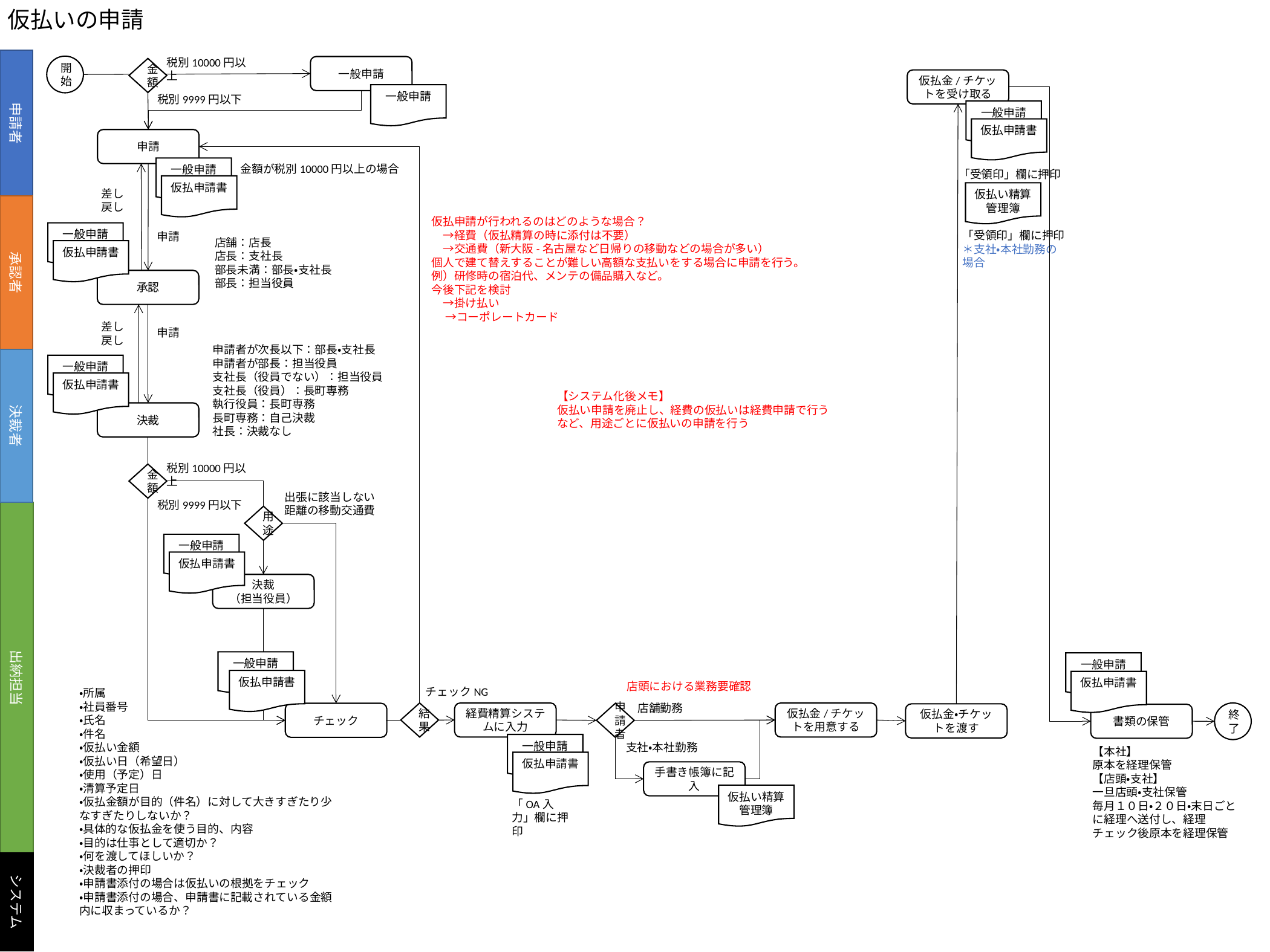

仮払いの申請
申請者
税別10000円以上
開始
一般申請
金額
仮払金/チケットを受け取る
一般申請
税別9999円以下
一般申請
仮払申請書
申請
金額が税別10000円以上の場合
一般申請
「受領印」欄に押印
仮払申請書
差し戻し
仮払い精算管理簿
承認者
仮払申請が行われるのはどのような場合？
　→経費（仮払精算の時に添付は不要）
　→交通費（新大阪-名古屋など日帰りの移動などの場合が多い）
個人で建て替えすることが難しい高額な支払いをする場合に申請を行う。
例）研修時の宿泊代、メンテの備品購入など。
今後下記を検討
　→掛け払い
　 →コーポレートカード
一般申請
「受領印」欄に押印
＊支社・本社勤務の場合
申請
店舗：店長
店長：支社長
部長未満：部長・支社長
部長：担当役員
仮払申請書
承認
差し戻し
申請
申請者が次長以下：部長・支社長
申請者が部長：担当役員
支社長（役員でない）：担当役員
支社長（役員）：長町専務
執行役員：長町専務
長町専務：自己決裁
社長：決裁なし
決裁者
一般申請
仮払申請書
【システム化後メモ】
仮払い申請を廃止し、経費の仮払いは経費申請で行うなど、用途ごとに仮払いの申請を行う
決裁
税別10000円以上
金額
出張に該当しない距離の移動交通費
税別9999円以下
出納担当
用途
一般申請
仮払申請書
決裁
（担当役員）
一般申請
一般申請
仮払申請書
仮払申請書
店頭における業務要確認
チェックNG
・所属
・社員番号
・氏名
・件名
・仮払い金額
・仮払い日（希望日）
・使用（予定）日
・清算予定日
・仮払金額が目的（件名）に対して大きすぎたり少なすぎたりしないか？
・具体的な仮払金を使う目的、内容
・目的は仕事として適切か？
・何を渡してほしいか？
・決裁者の押印
・申請書添付の場合は仮払いの根拠をチェック
・申請書添付の場合、申請書に記載されている金額内に収まっているか？
店舗勤務
結果
経費精算システムに入力
終了
仮払金/チケットを用意する
チェック
申請者
仮払金・チケットを渡す
書類の保管
一般申請
支社・本社勤務
【本社】
原本を経理保管
【店頭・支社】
一旦店頭・支社保管
毎月１０日・２０日・末日ごとに経理へ送付し、経理チェック後原本を経理保管
仮払申請書
手書き帳簿に記入
仮払い精算管理簿
「OA入力」欄に押印
システム